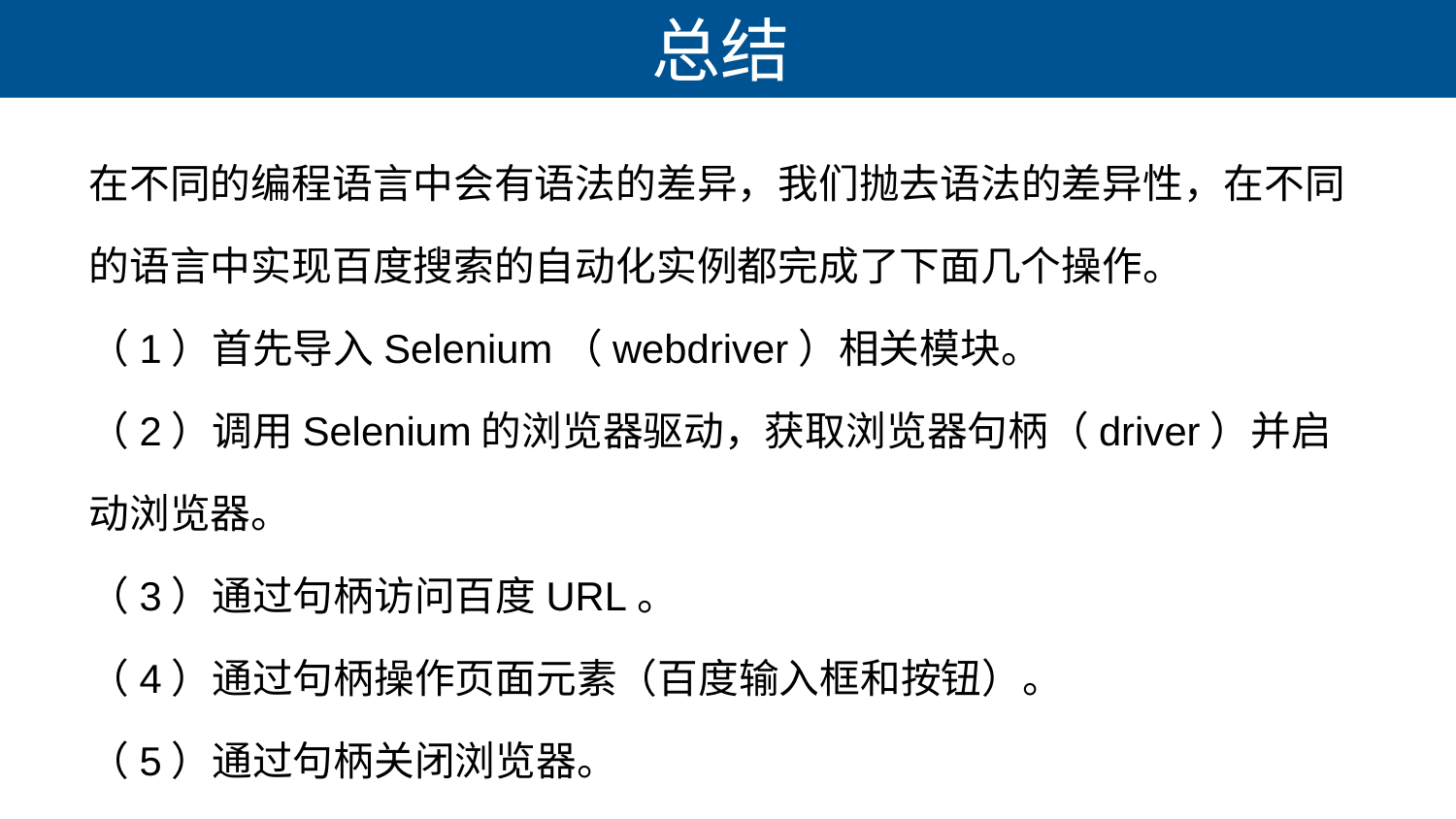

# 总结
在不同的编程语言中会有语法的差异，我们抛去语法的差异性，在不同的语言中实现百度搜索的自动化实例都完成了下面几个操作。
（1）首先导入Selenium（webdriver）相关模块。
（2）调用Selenium的浏览器驱动，获取浏览器句柄（driver）并启动浏览器。
（3）通过句柄访问百度URL。
（4）通过句柄操作页面元素（百度输入框和按钮）。
（5）通过句柄关闭浏览器。